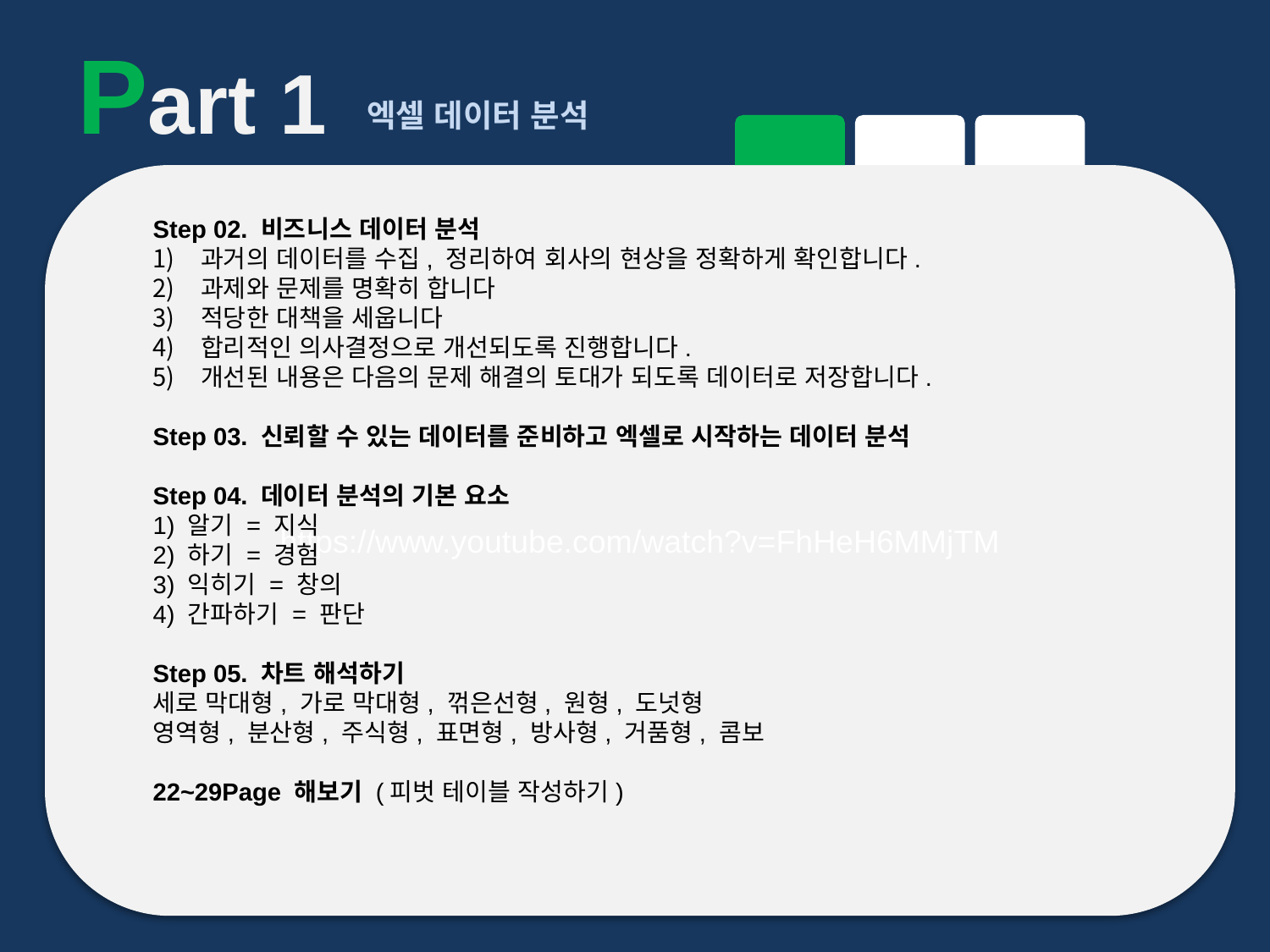

Part 1
엑셀 데이터 분석

https://www.youtube.com/watch?v=FhHeH6MMjTM
Step 02. 비즈니스 데이터 분석
과거의 데이터를 수집, 정리하여 회사의 현상을 정확하게 확인합니다.
과제와 문제를 명확히 합니다
적당한 대책을 세웁니다
합리적인 의사결정으로 개선되도록 진행합니다.
개선된 내용은 다음의 문제 해결의 토대가 되도록 데이터로 저장합니다.

Step 03. 신뢰할 수 있는 데이터를 준비하고 엑셀로 시작하는 데이터 분석

Step 04. 데이터 분석의 기본 요소
1) 알기 = 지식
2) 하기 = 경험
3) 익히기 = 창의
4) 간파하기 = 판단

Step 05. 차트 해석하기
세로 막대형, 가로 막대형, 꺾은선형, 원형, 도넛형
영역형, 분산형, 주식형, 표면형, 방사형, 거품형, 콤보

22~29Page 해보기 (피벗 테이블 작성하기)